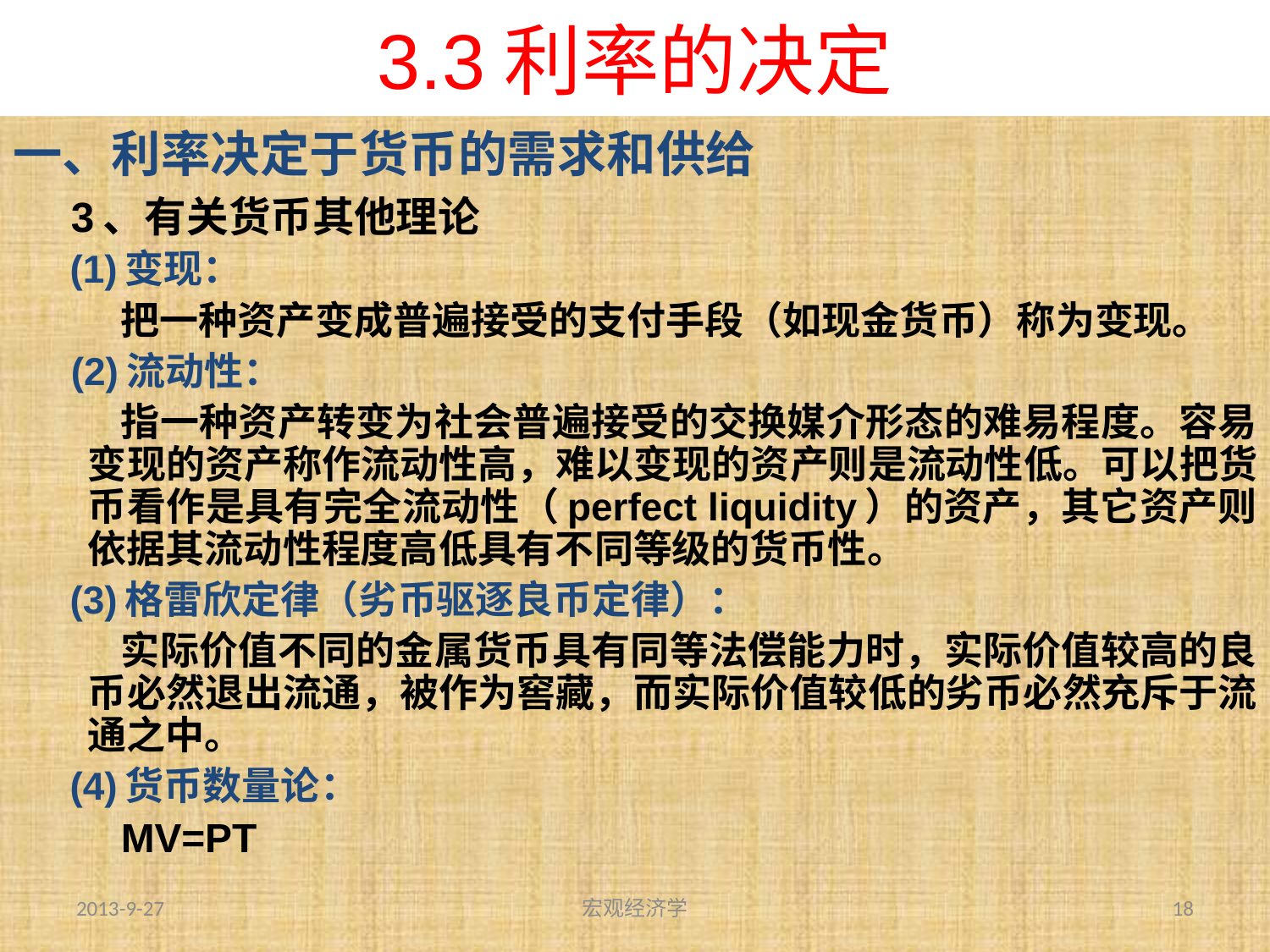

# 3.3利率的决定
一、利率决定于货币的需求和供给
3、有关货币其他理论
(1)变现：
把一种资产变成普遍接受的支付手段（如现金货币）称为变现。
(2)流动性：
指一种资产转变为社会普遍接受的交换媒介形态的难易程度。容易变现的资产称作流动性高，难以变现的资产则是流动性低。可以把货币看作是具有完全流动性（perfect liquidity）的资产，其它资产则依据其流动性程度高低具有不同等级的货币性。
(3)格雷欣定律（劣币驱逐良币定律）：
实际价值不同的金属货币具有同等法偿能力时，实际价值较高的良币必然退出流通，被作为窖藏，而实际价值较低的劣币必然充斥于流通之中。
(4)货币数量论：
MV=PT
2013-9-27
宏观经济学
18